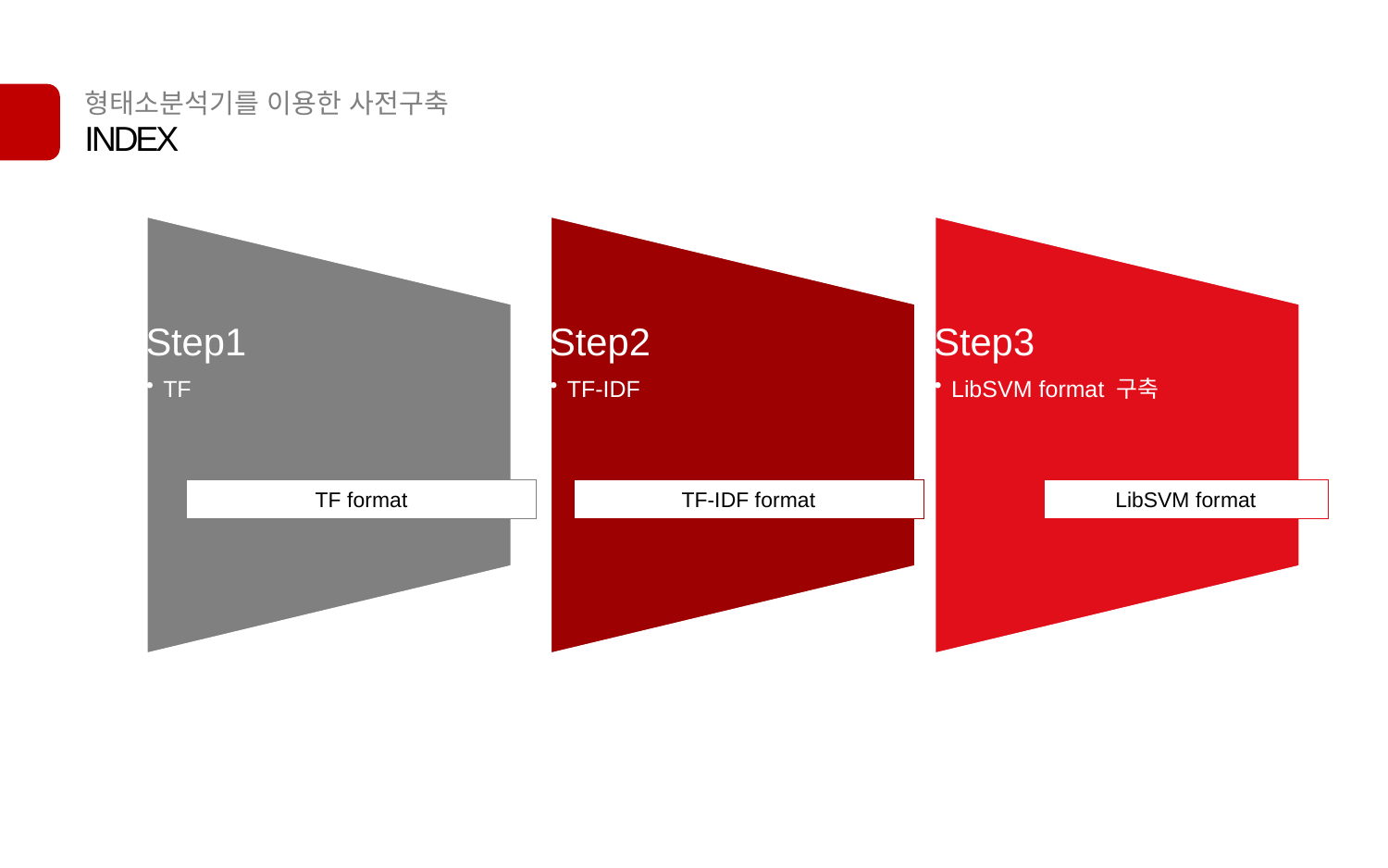

형태소분석기를 이용한 사전구축

INDEX
Step1
TF
Step2
TF-IDF
Step3
LibSVM format 구축
TF format
TF-IDF format
LibSVM format